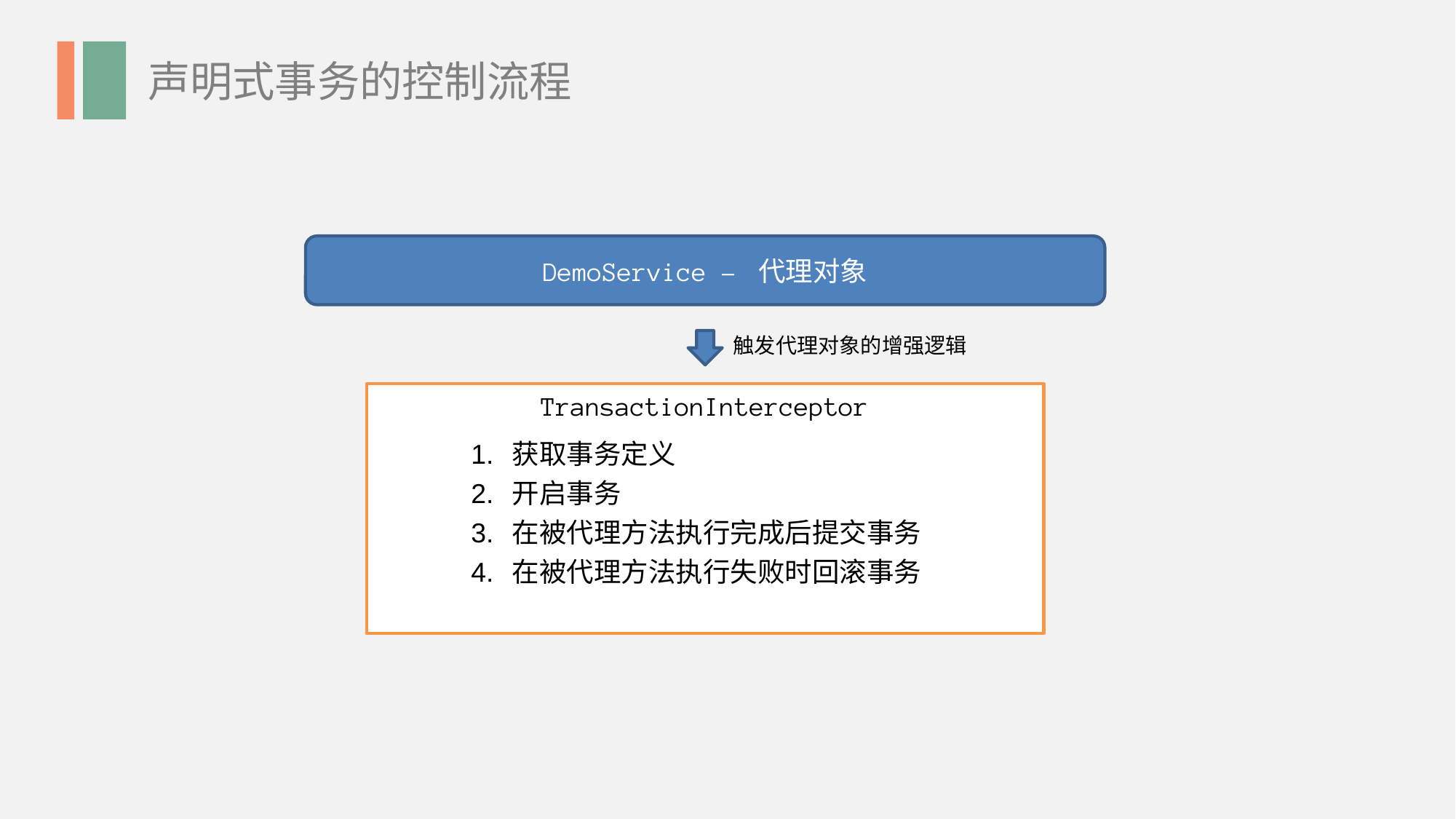

声明式事务的控制流程
DemoService – 代理对象
触发代理对象的增强逻辑

TransactionInterceptor
获取事务定义
开启事务
在被代理方法执行完成后提交事务
在被代理方法执行失败时回滚事务